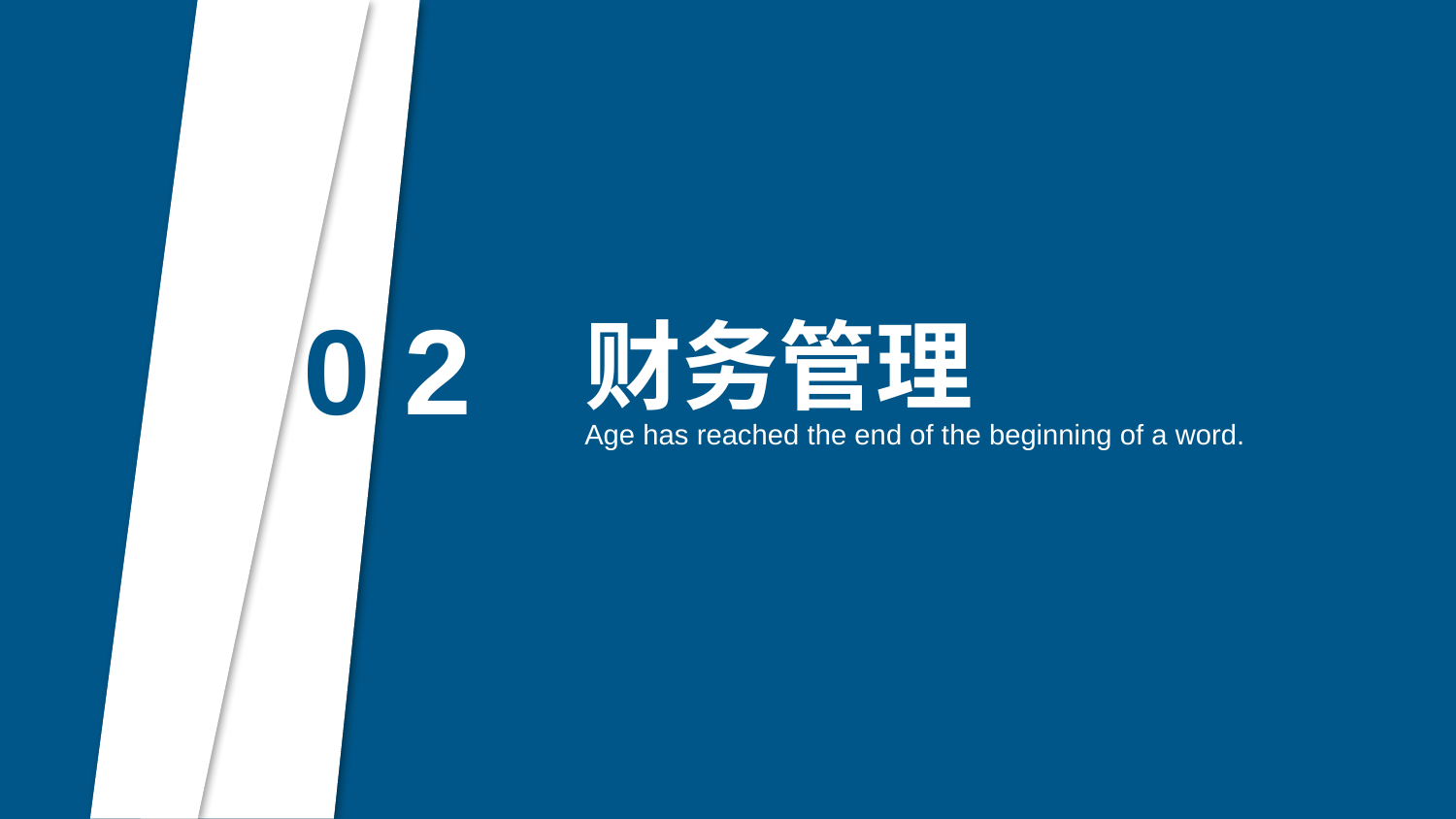

0 2
财务管理
Age has reached the end of the beginning of a word.